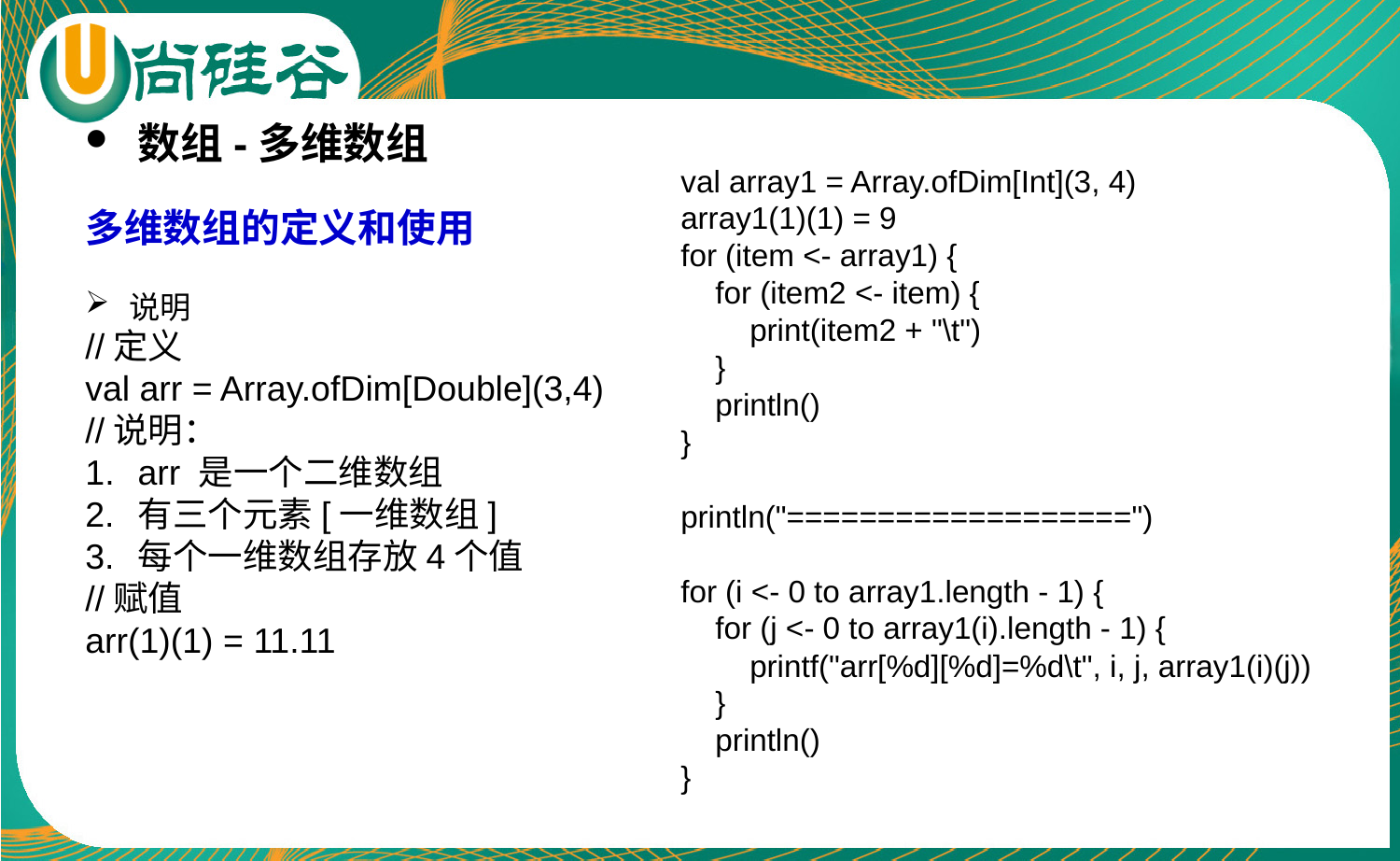

数组-多维数组

多维数组的定义和使用

说明
//定义
val arr = Array.ofDim[Double](3,4)
//说明：
arr 是一个二维数组
有三个元素[一维数组]
每个一维数组存放4个值
//赋值
arr(1)(1) = 11.11

val array1 = Array.ofDim[Int](3, 4)
array1(1)(1) = 9
for (item <- array1) {
    for (item2 <- item) {
        print(item2 + "\t")
    }
    println()
}

println("===================")

for (i <- 0 to array1.length - 1) {
    for (j <- 0 to array1(i).length - 1) {
        printf("arr[%d][%d]=%d\t", i, j, array1(i)(j))
    }
    println()
}